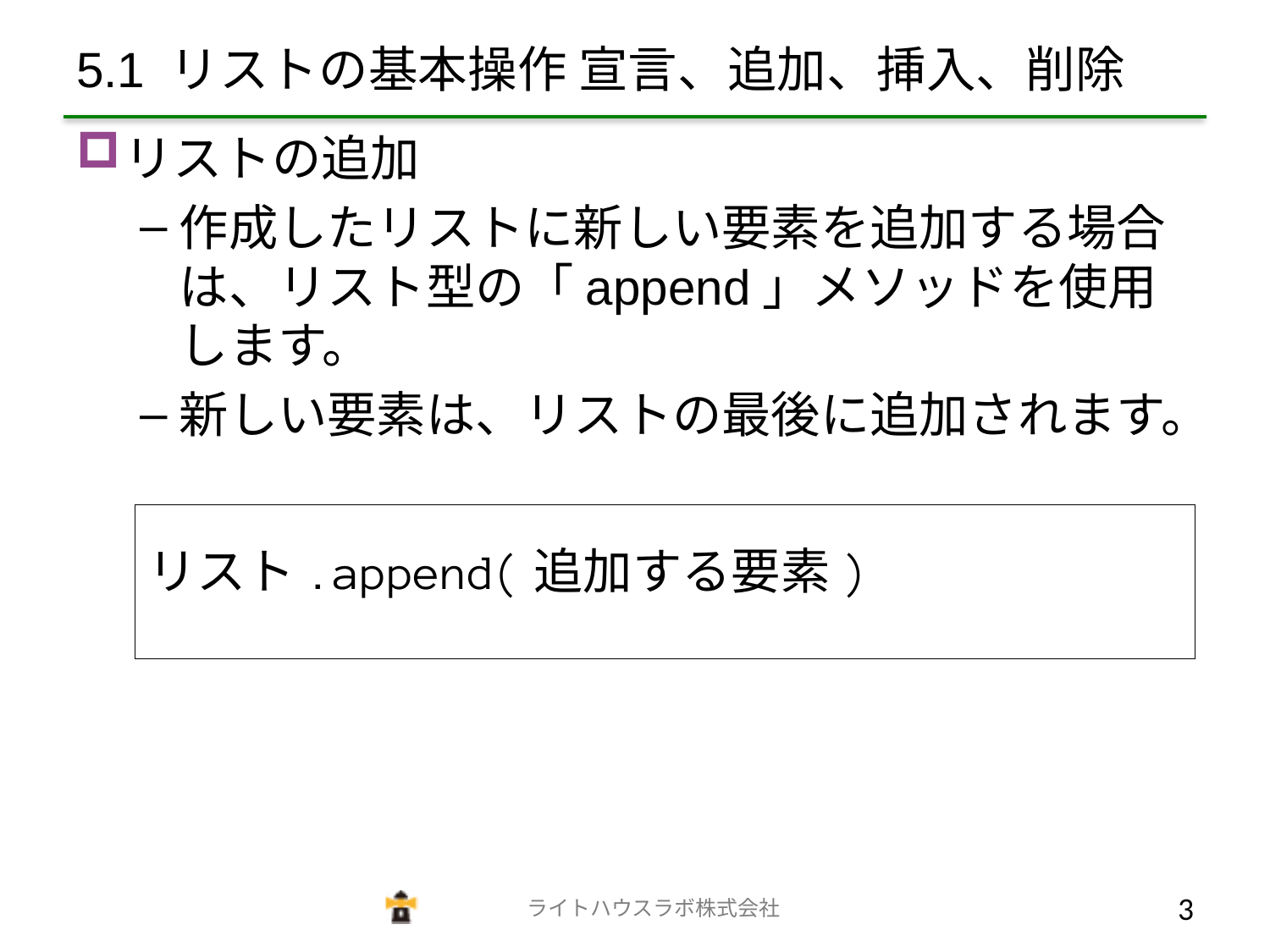

# 5.1 リストの基本操作 宣言、追加、挿入、削除
リストの追加
作成したリストに新しい要素を追加する場合は、リスト型の「append」メソッドを使用します。
新しい要素は、リストの最後に追加されます。
リスト.append(追加する要素)
　　　　　　　　　　　　　ライトハウスラボ株式会社
3